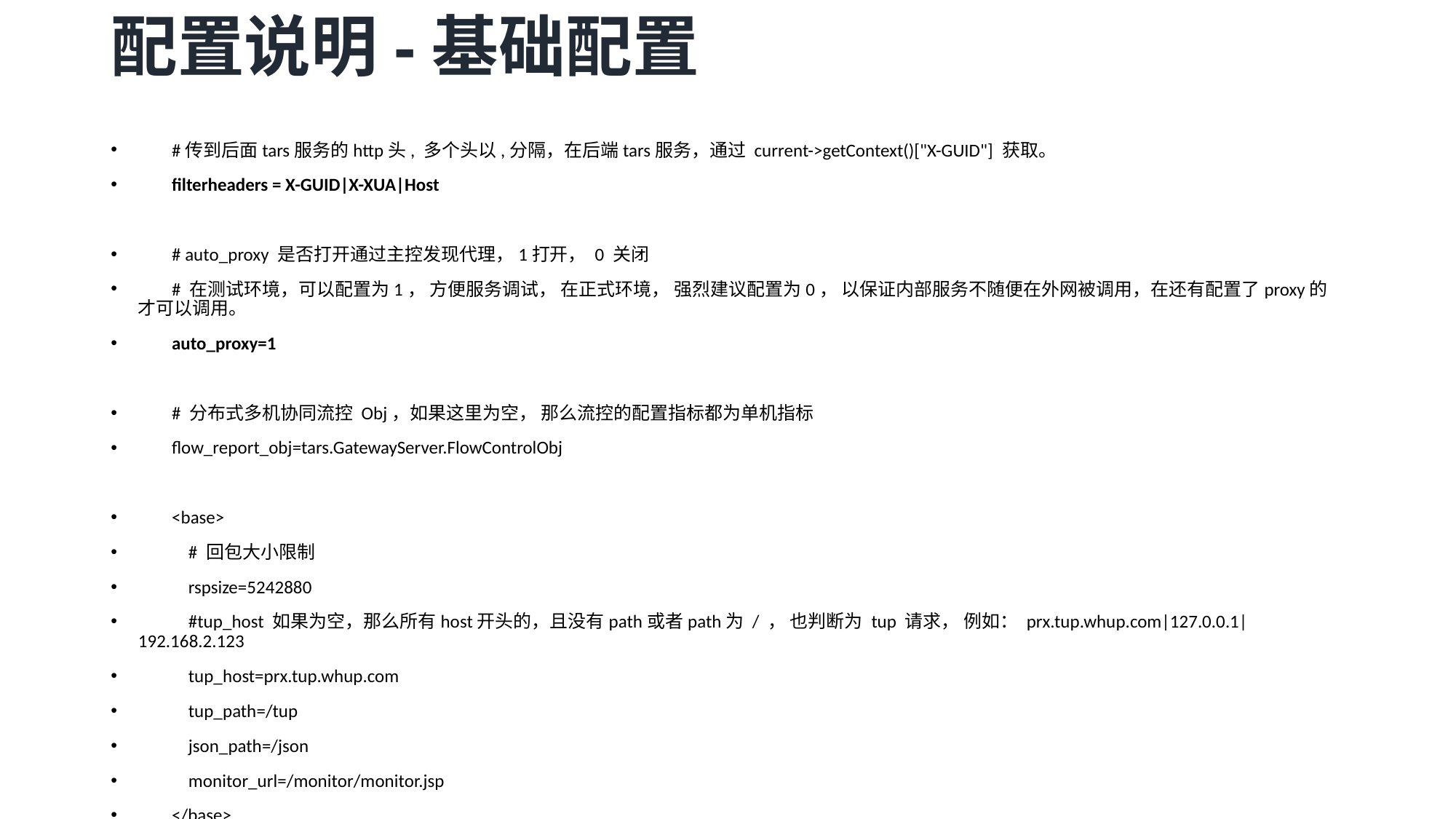

# 配置说明-基础配置
        #传到后面tars服务的http头, 多个头以,分隔，在后端tars服务，通过 current->getContext()["X-GUID"] 获取。
        filterheaders = X-GUID|X-XUA|Host

        # auto_proxy 是否打开通过主控发现代理，1打开， 0 关闭
        # 在测试环境，可以配置为1， 方便服务调试， 在正式环境， 强烈建议配置为0， 以保证内部服务不随便在外网被调用，在还有配置了proxy的才可以调用。
        auto_proxy=1

        # 分布式多机协同流控 Obj，如果这里为空， 那么流控的配置指标都为单机指标
        flow_report_obj=tars.GatewayServer.FlowControlObj

        <base>
            # 回包大小限制
            rspsize=5242880
            #tup_host 如果为空，那么所有host开头的，且没有path或者path为 / ， 也判断为 tup 请求， 例如： prx.tup.whup.com|127.0.0.1|192.168.2.123
            tup_host=prx.tup.whup.com
            tup_path=/tup
            json_path=/json
            monitor_url=/monitor/monitor.jsp
        </base>